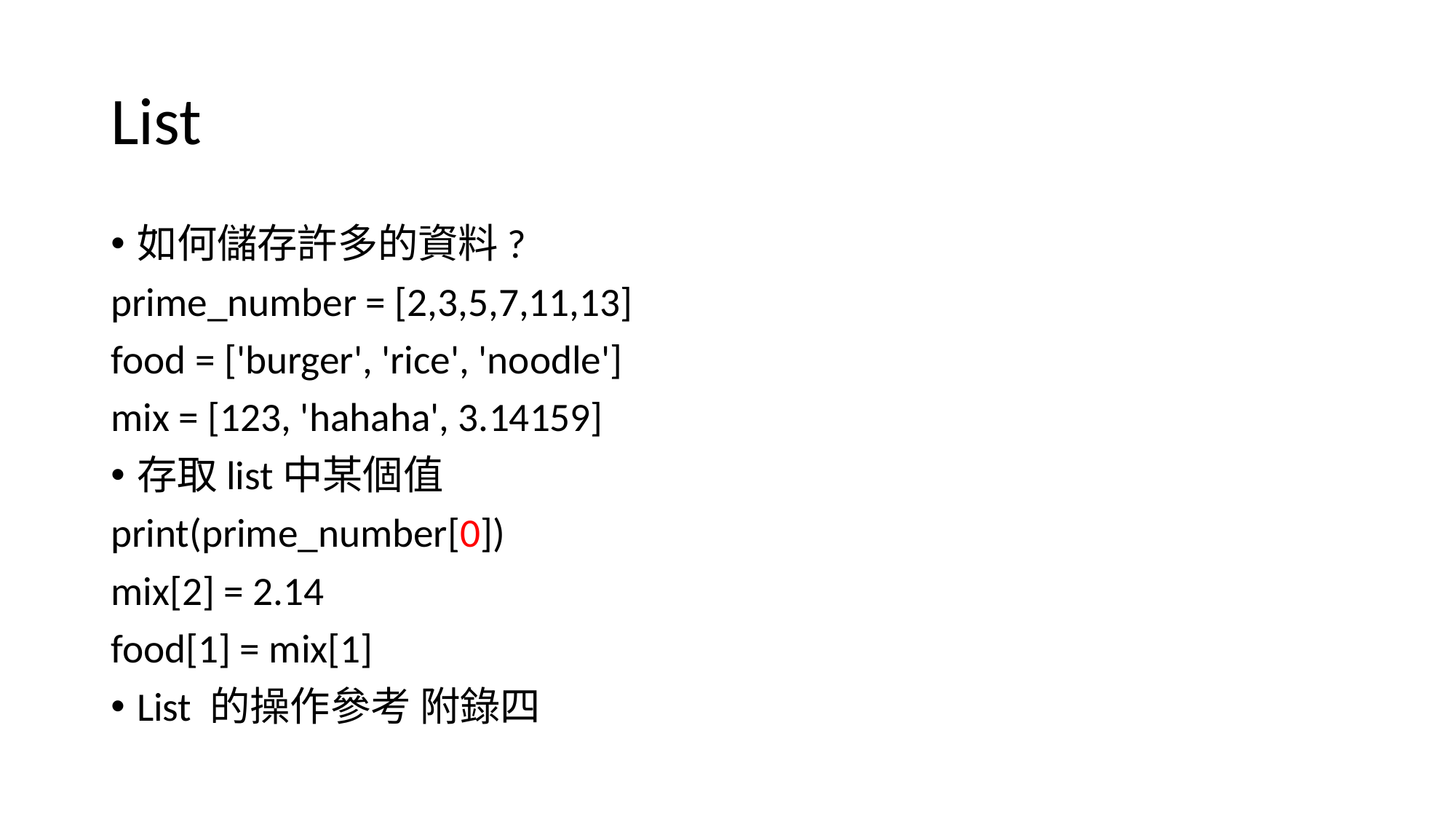

# List
如何儲存許多的資料?
prime_number = [2,3,5,7,11,13]
food = ['burger', 'rice', 'noodle']
mix = [123, 'hahaha', 3.14159]
存取list中某個值
print(prime_number[0])
mix[2] = 2.14
food[1] = mix[1]
List 的操作參考 附錄四